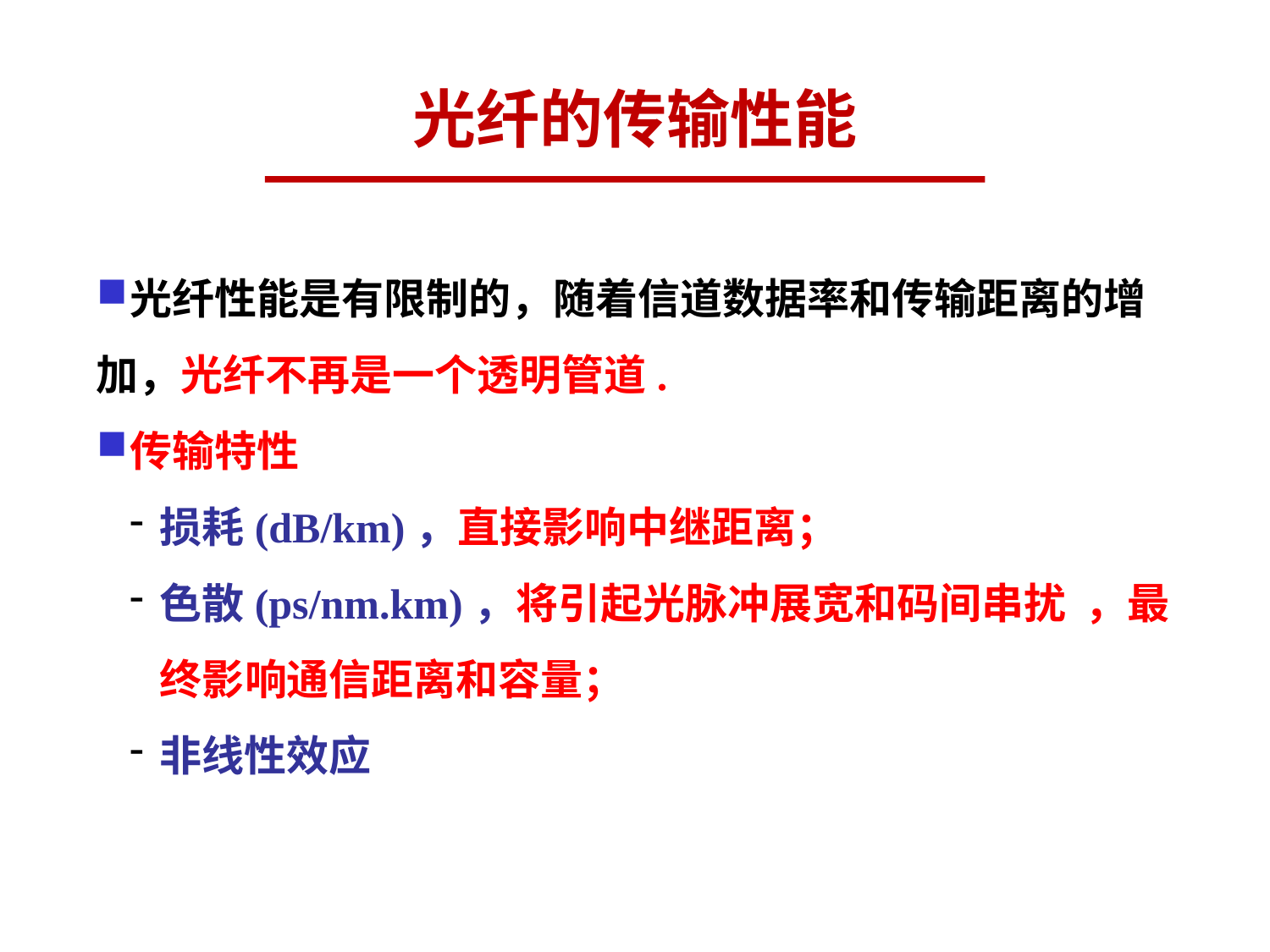

# 光纤的传输性能

光纤性能是有限制的，随着信道数据率和传输距离的增加，光纤不再是一个透明管道.
传输特性
损耗(dB/km)，直接影响中继距离；
色散(ps/nm.km)，将引起光脉冲展宽和码间串扰  ，最终影响通信距离和容量；
非线性效应